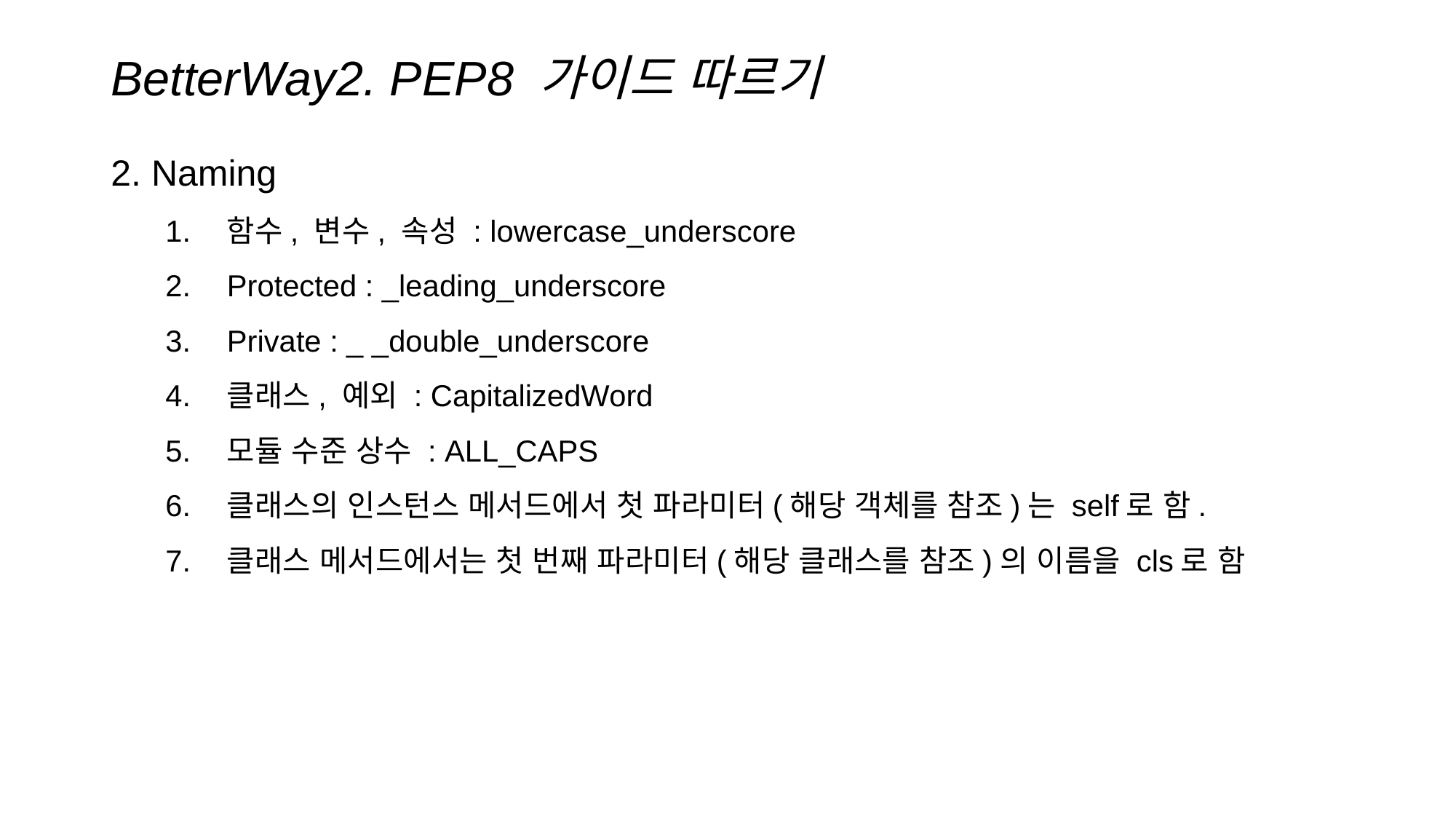

# BetterWay2. PEP8 가이드 따르기
2. Naming
함수, 변수, 속성 : lowercase_underscore
Protected : _leading_underscore
Private : _ _double_underscore
클래스, 예외 : CapitalizedWord
모듈 수준 상수 : ALL_CAPS
클래스의 인스턴스 메서드에서 첫 파라미터(해당 객체를 참조)는 self로 함.
클래스 메서드에서는 첫 번째 파라미터(해당 클래스를 참조)의 이름을 cls로 함